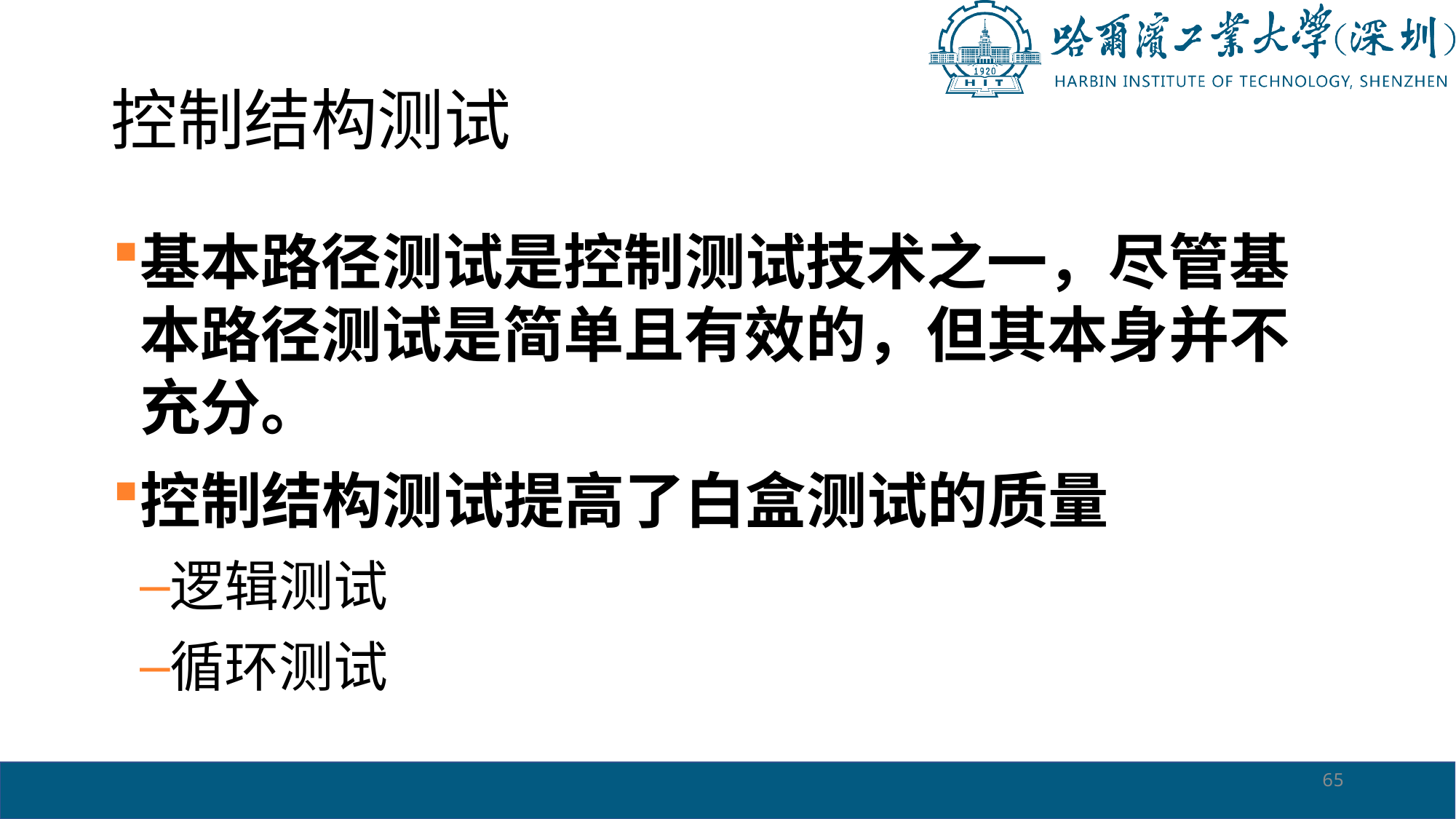

# 控制结构测试
基本路径测试是控制测试技术之一，尽管基本路径测试是简单且有效的，但其本身并不充分。
控制结构测试提高了白盒测试的质量
逻辑测试
循环测试

65